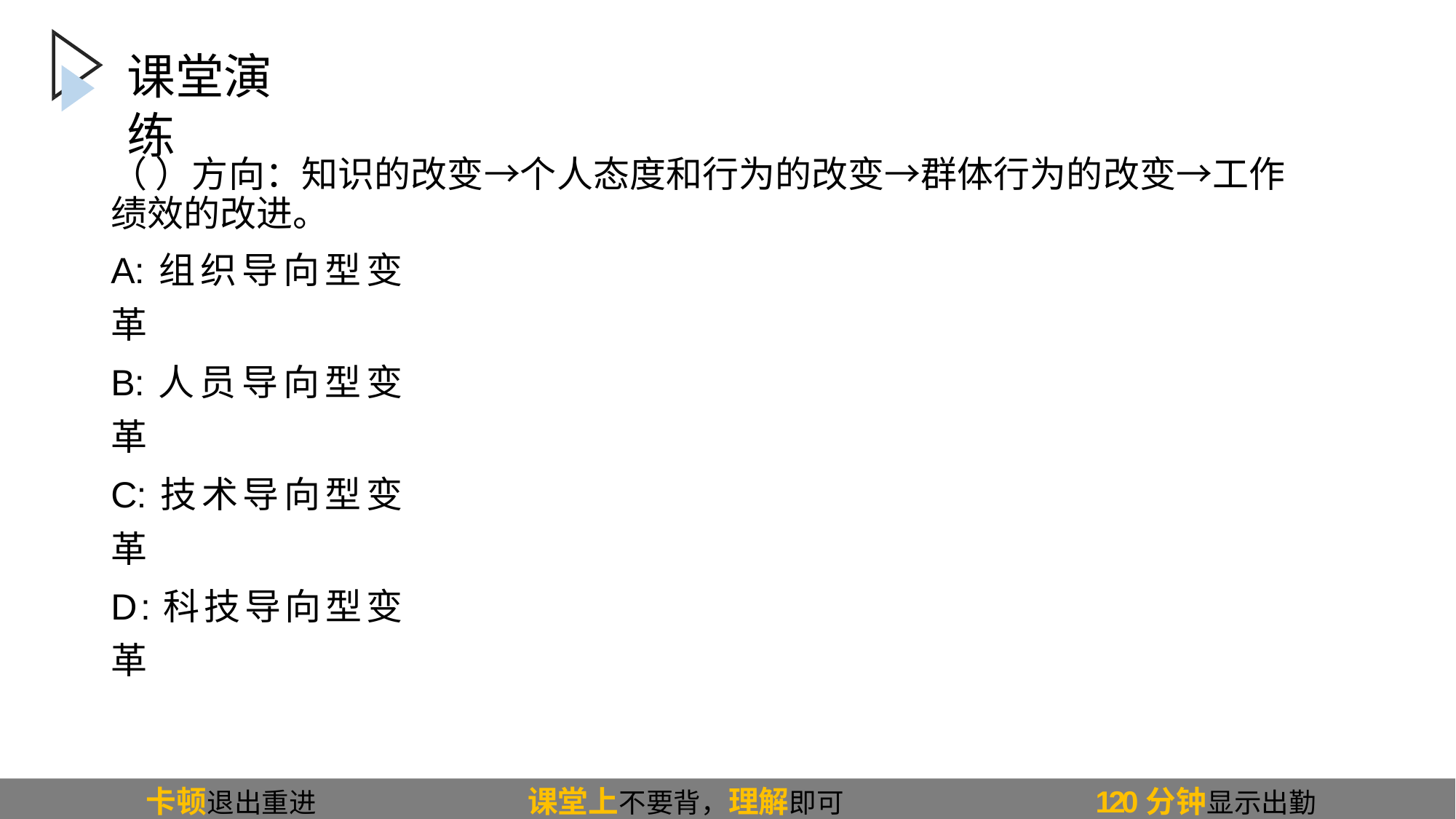

# 课堂演练
（ ）方向：知识的改变→个人态度和行为的改变→群体行为的改变→工作 绩效的改进。
A:组织导向型变革
B:人员导向型变革
C:技术导向型变革
D:科技导向型变革
卡顿退出重进
课堂上不要背，理解即可
120分钟显示出勤